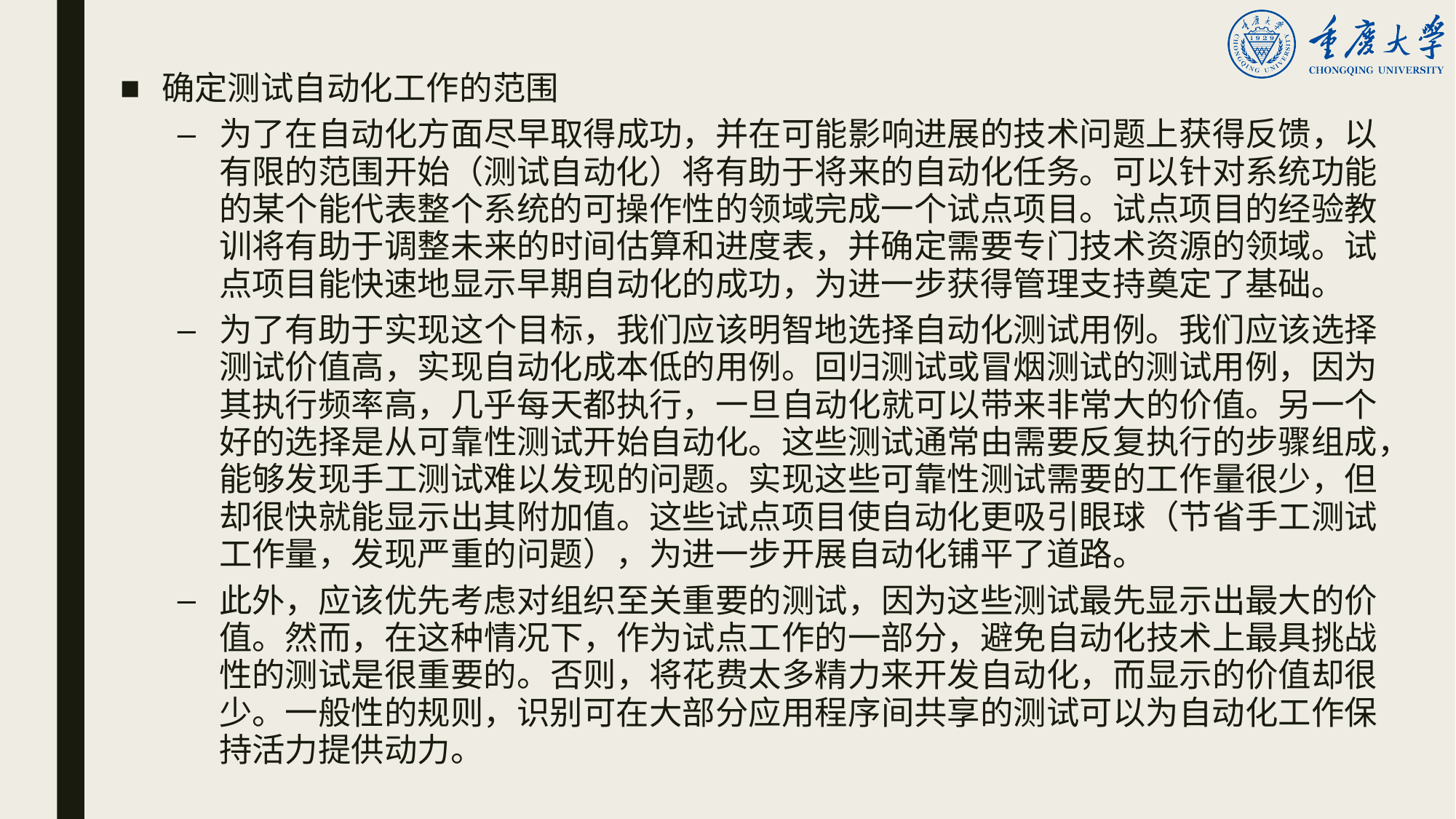

确定测试自动化工作的范围
为了在自动化方面尽早取得成功，并在可能影响进展的技术问题上获得反馈，以有限的范围开始（测试自动化）将有助于将来的自动化任务。可以针对系统功能的某个能代表整个系统的可操作性的领域完成一个试点项目。试点项目的经验教训将有助于调整未来的时间估算和进度表，并确定需要专门技术资源的领域。试点项目能快速地显示早期自动化的成功，为进一步获得管理支持奠定了基础。
为了有助于实现这个目标，我们应该明智地选择自动化测试用例。我们应该选择测试价值高，实现自动化成本低的用例。回归测试或冒烟测试的测试用例，因为其执行频率高，几乎每天都执行，一旦自动化就可以带来非常大的价值。另一个好的选择是从可靠性测试开始自动化。这些测试通常由需要反复执行的步骤组成，能够发现手工测试难以发现的问题。实现这些可靠性测试需要的工作量很少，但却很快就能显示出其附加值。这些试点项目使自动化更吸引眼球（节省手工测试工作量，发现严重的问题），为进一步开展自动化铺平了道路。
此外，应该优先考虑对组织至关重要的测试，因为这些测试最先显示出最大的价值。然而，在这种情况下，作为试点工作的一部分，避免自动化技术上最具挑战性的测试是很重要的。否则，将花费太多精力来开发自动化，而显示的价值却很少。一般性的规则，识别可在大部分应用程序间共享的测试可以为自动化工作保持活力提供动力。